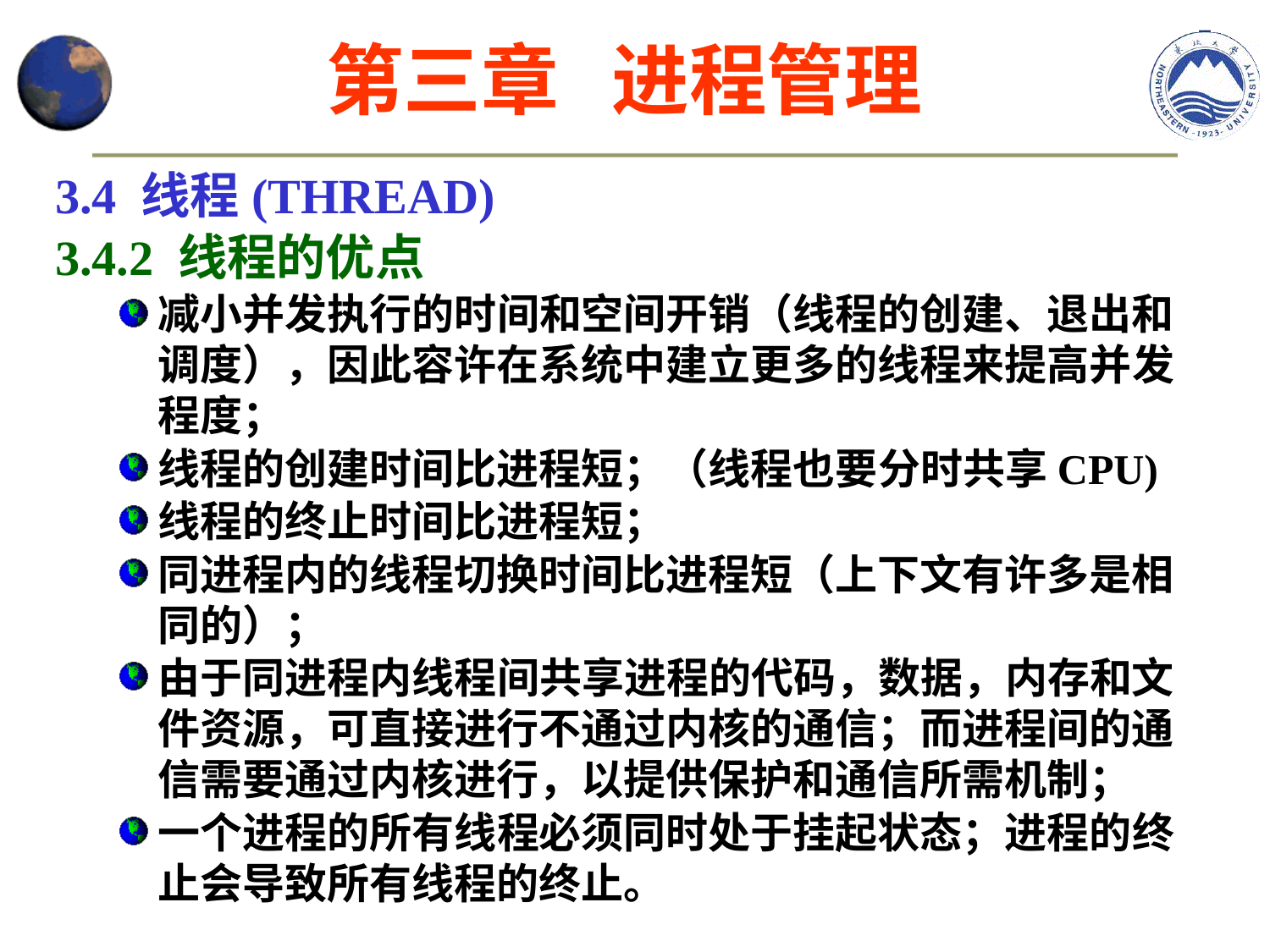

第三章   进程管理
3.4 线程(THREAD)
3.4.2 线程的优点
减小并发执行的时间和空间开销（线程的创建、退出和调度），因此容许在系统中建立更多的线程来提高并发程度；
线程的创建时间比进程短；（线程也要分时共享CPU)
线程的终止时间比进程短；
同进程内的线程切换时间比进程短（上下文有许多是相同的）；
由于同进程内线程间共享进程的代码，数据，内存和文件资源，可直接进行不通过内核的通信；而进程间的通信需要通过内核进行，以提供保护和通信所需机制；
一个进程的所有线程必须同时处于挂起状态；进程的终止会导致所有线程的终止。